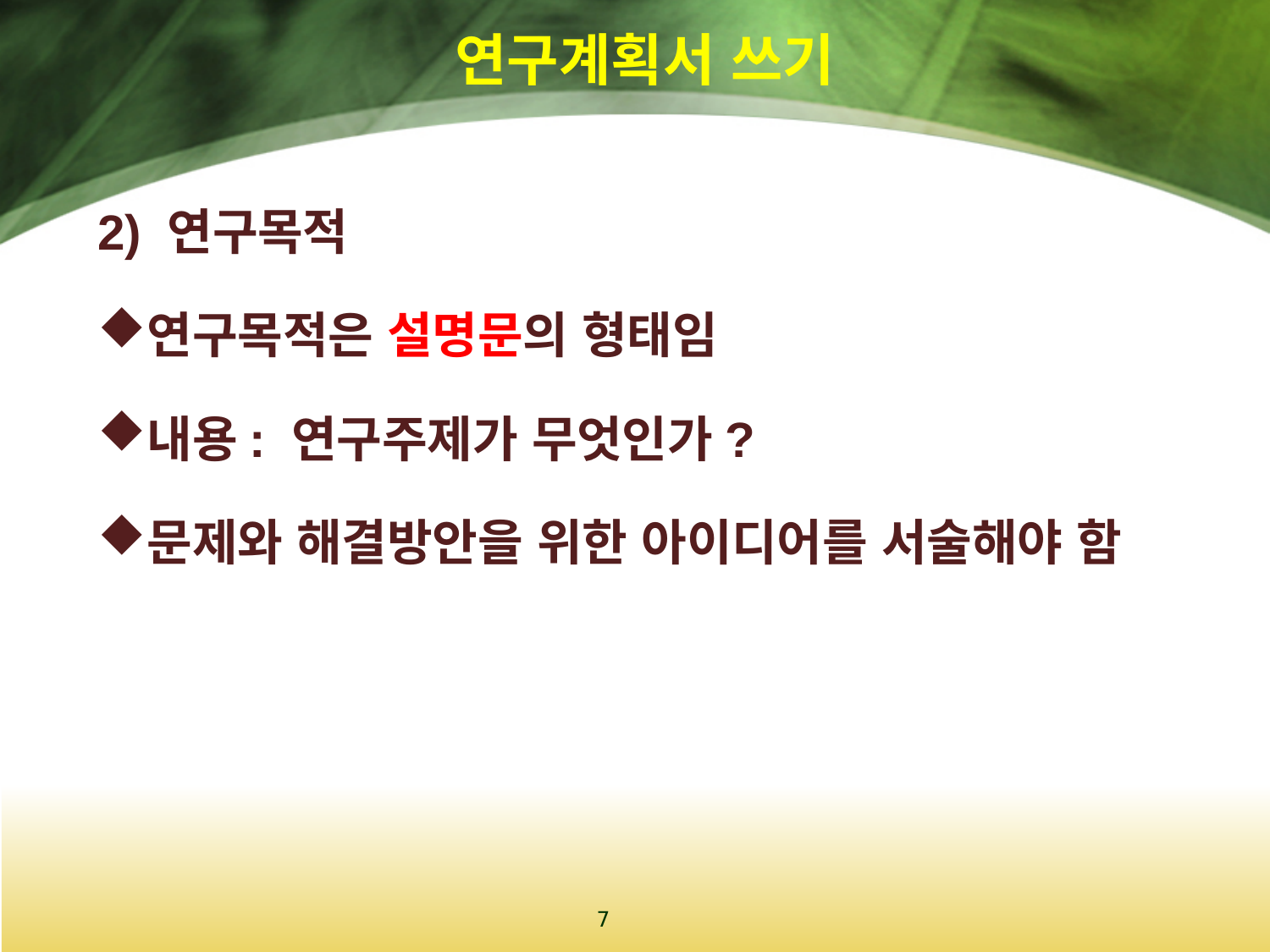

# 연구계획서 쓰기
2) 연구목적

연구목적은 설명문의 형태임

내용: 연구주제가 무엇인가?

문제와 해결방안을 위한 아이디어를 서술해야 함

7